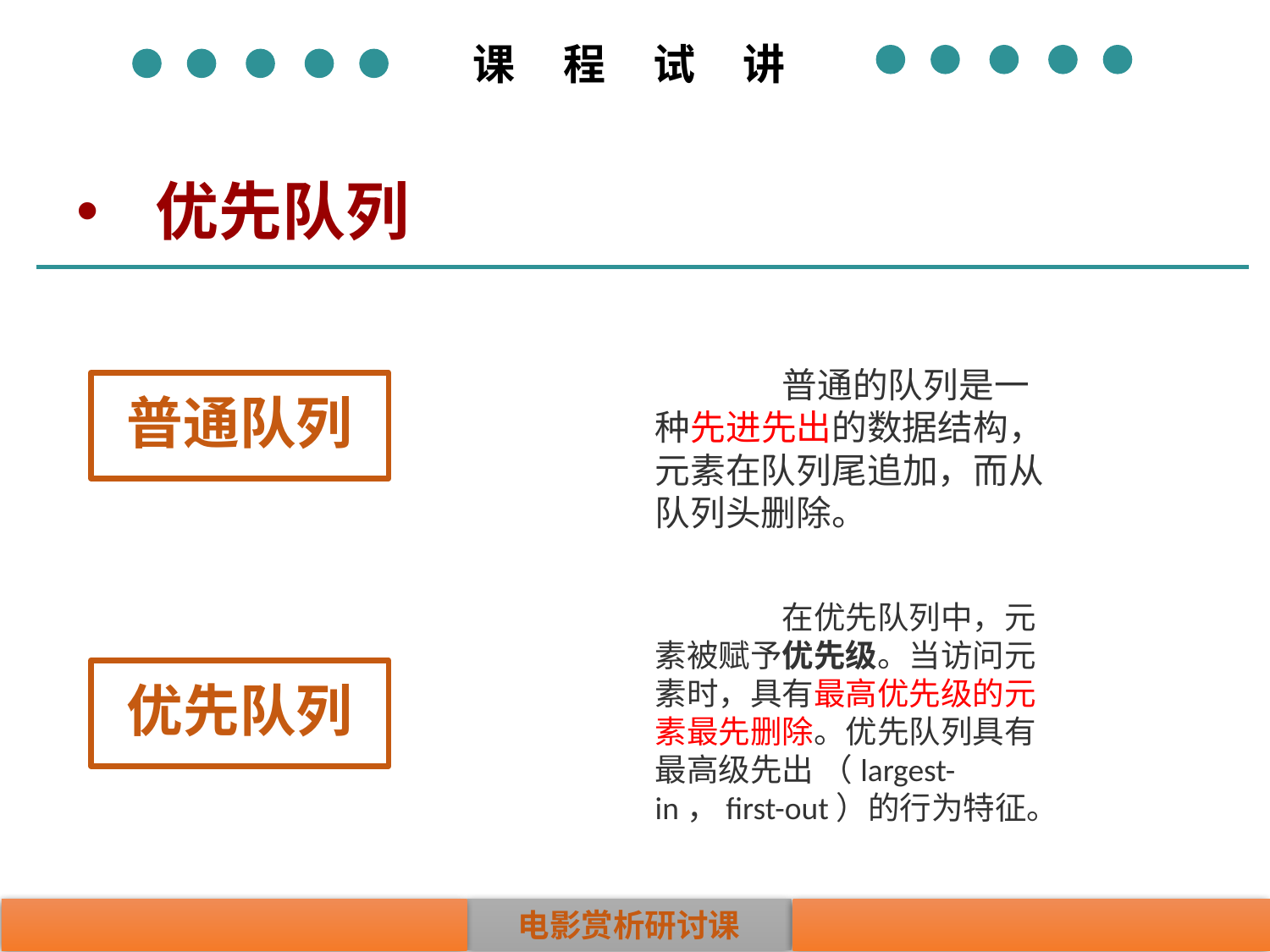

课     程     试     讲

# 优先队列
	普通的队列是一种先进先出的数据结构，元素在队列尾追加，而从队列头删除。
普通队列
	在优先队列中，元素被赋予优先级。当访问元素时，具有最高优先级的元素最先删除。优先队列具有最高级先出 （largest-in，first-out）的行为特征。
优先队列
17

电影赏析研讨课